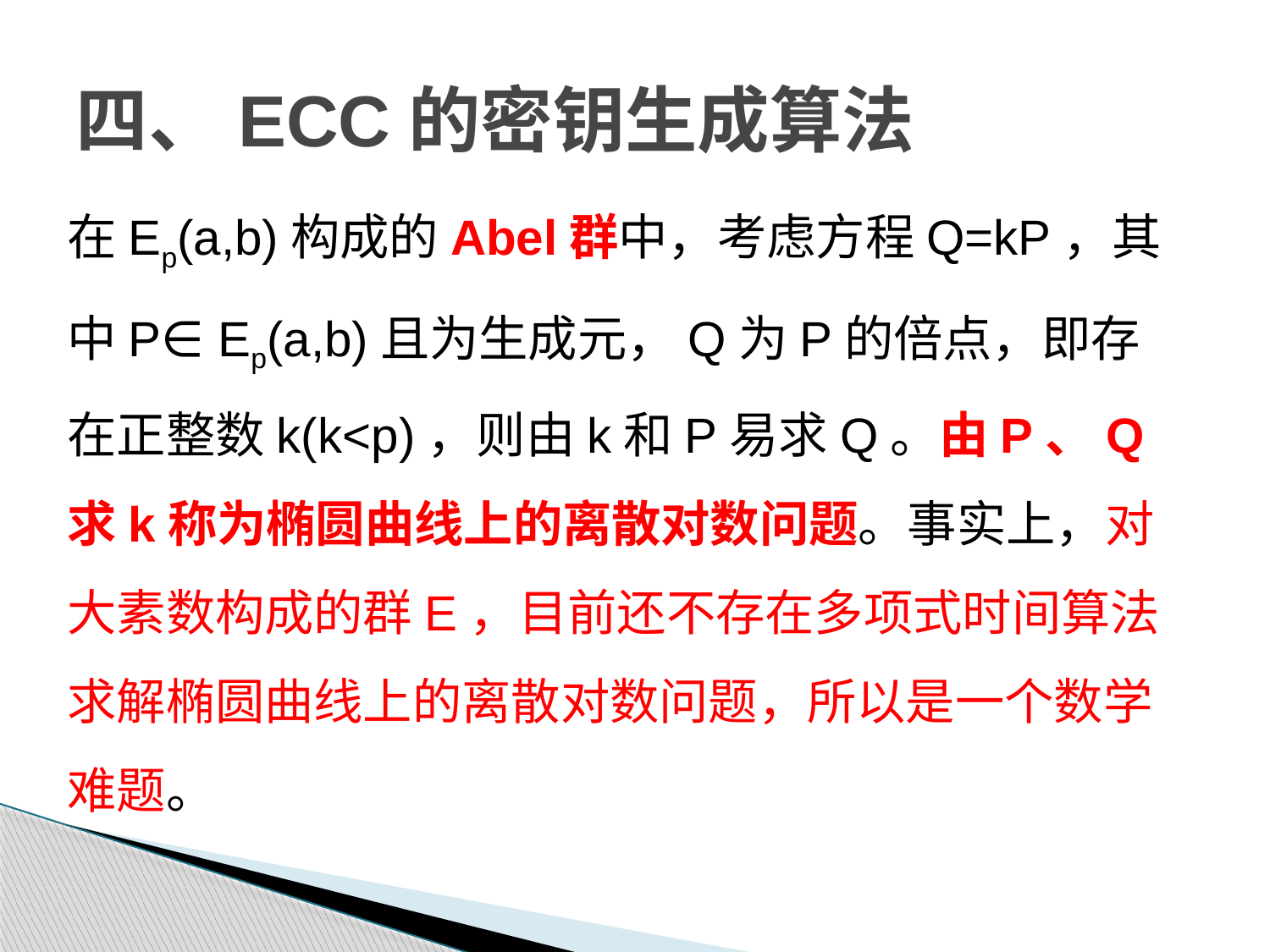

# 四、ECC的密钥生成算法
在Ep(a,b)构成的Abel群中，考虑方程Q=kP，其中P∈ Ep(a,b)且为生成元，Q为P的倍点，即存在正整数k(k<p)，则由k和P易求Q。由P、Q求k称为椭圆曲线上的离散对数问题。事实上，对大素数构成的群E，目前还不存在多项式时间算法求解椭圆曲线上的离散对数问题，所以是一个数学难题。